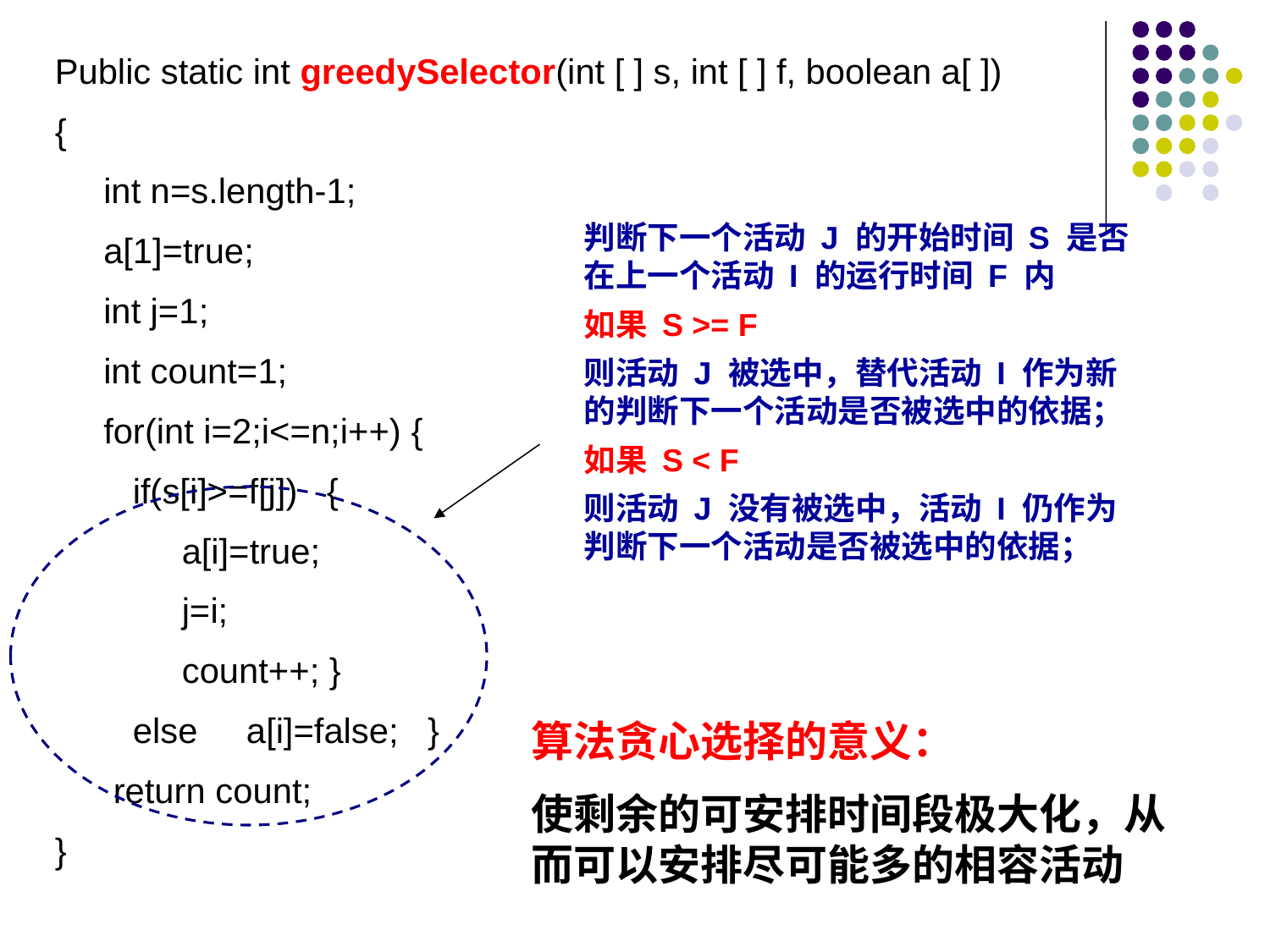

Public static int greedySelector(int [ ] s, int [ ] f, boolean a[ ])
{
     int n=s.length-1;
     a[1]=true;
     int j=1;
     int count=1;
     for(int i=2;i<=n;i++) {
        if(s[i]>=f[j])   {
	a[i]=true;
	j=i;
	count++; }
        else     a[i]=false;   }
      return count;
}
判断下一个活动 J 的开始时间 S 是否在上一个活动 I 的运行时间 F 内
如果 S >= F
则活动 J 被选中，替代活动 I 作为新的判断下一个活动是否被选中的依据；
如果 S < F
则活动 J 没有被选中，活动 I 仍作为判断下一个活动是否被选中的依据；

算法贪心选择的意义：
使剩余的可安排时间段极大化，从而可以安排尽可能多的相容活动